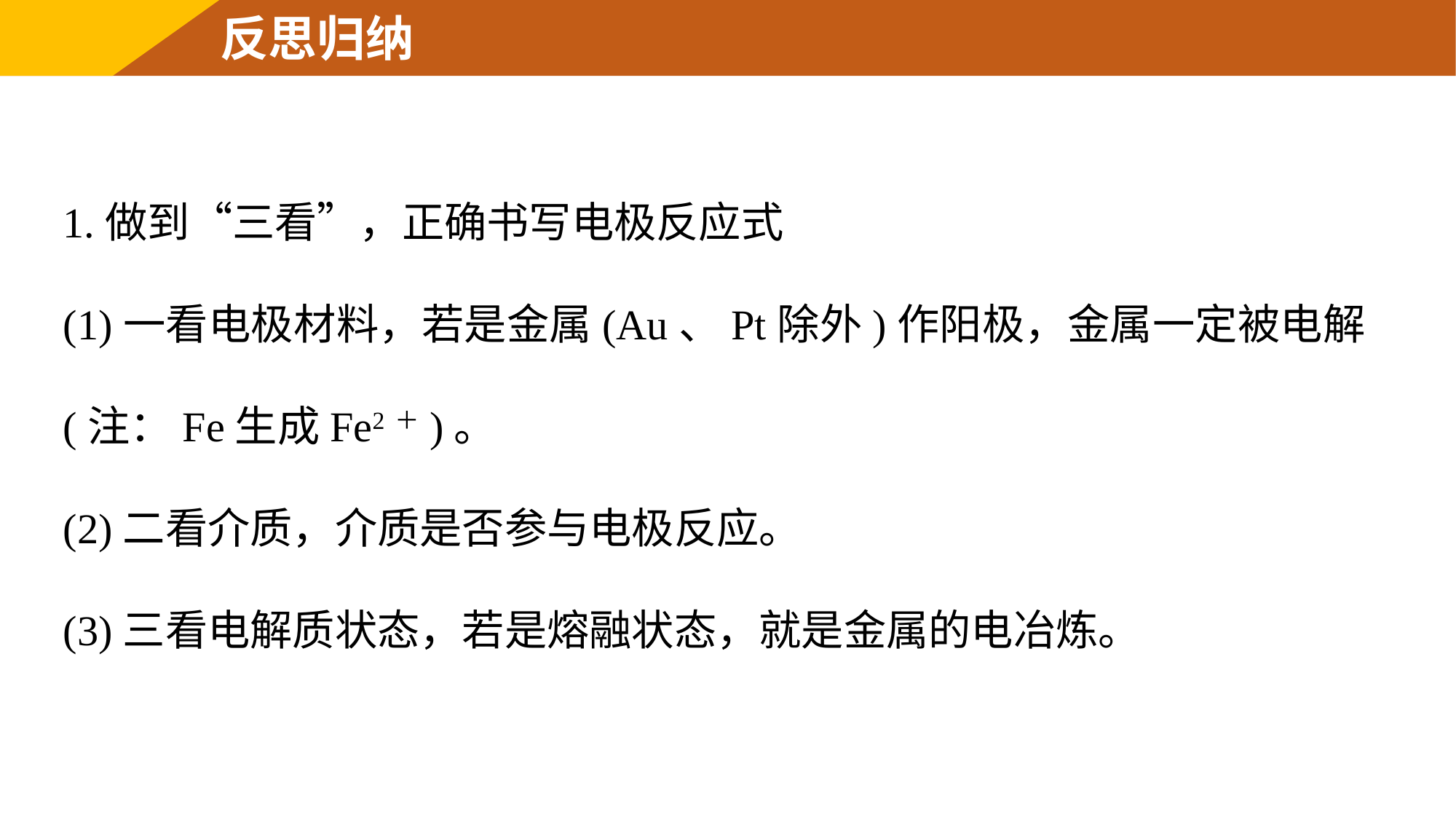

反思归纳
1.做到“三看”，正确书写电极反应式
(1)一看电极材料，若是金属(Au、Pt除外)作阳极，金属一定被电解(注：Fe生成Fe2＋)。
(2)二看介质，介质是否参与电极反应。
(3)三看电解质状态，若是熔融状态，就是金属的电冶炼。